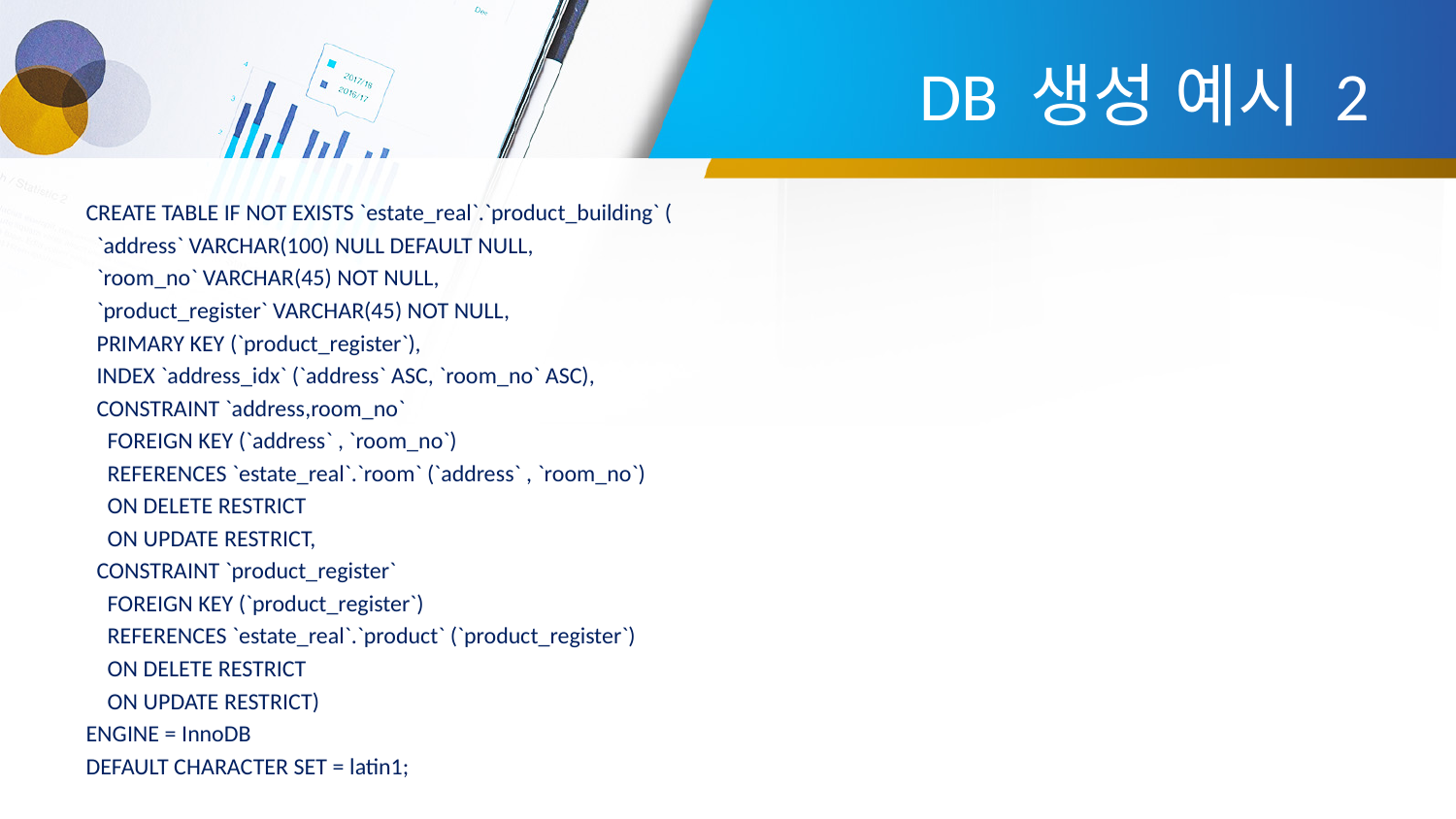

# DB 생성 예시 2
CREATE TABLE IF NOT EXISTS `estate_real`.`product_building` (
  `address` VARCHAR(100) NULL DEFAULT NULL,
  `room_no` VARCHAR(45) NOT NULL,
  `product_register` VARCHAR(45) NOT NULL,
  PRIMARY KEY (`product_register`),
  INDEX `address_idx` (`address` ASC, `room_no` ASC),
  CONSTRAINT `address,room_no`
    FOREIGN KEY (`address` , `room_no`)
    REFERENCES `estate_real`.`room` (`address` , `room_no`)
    ON DELETE RESTRICT
    ON UPDATE RESTRICT,
  CONSTRAINT `product_register`
    FOREIGN KEY (`product_register`)
    REFERENCES `estate_real`.`product` (`product_register`)
    ON DELETE RESTRICT
    ON UPDATE RESTRICT)
ENGINE = InnoDB
DEFAULT CHARACTER SET = latin1;